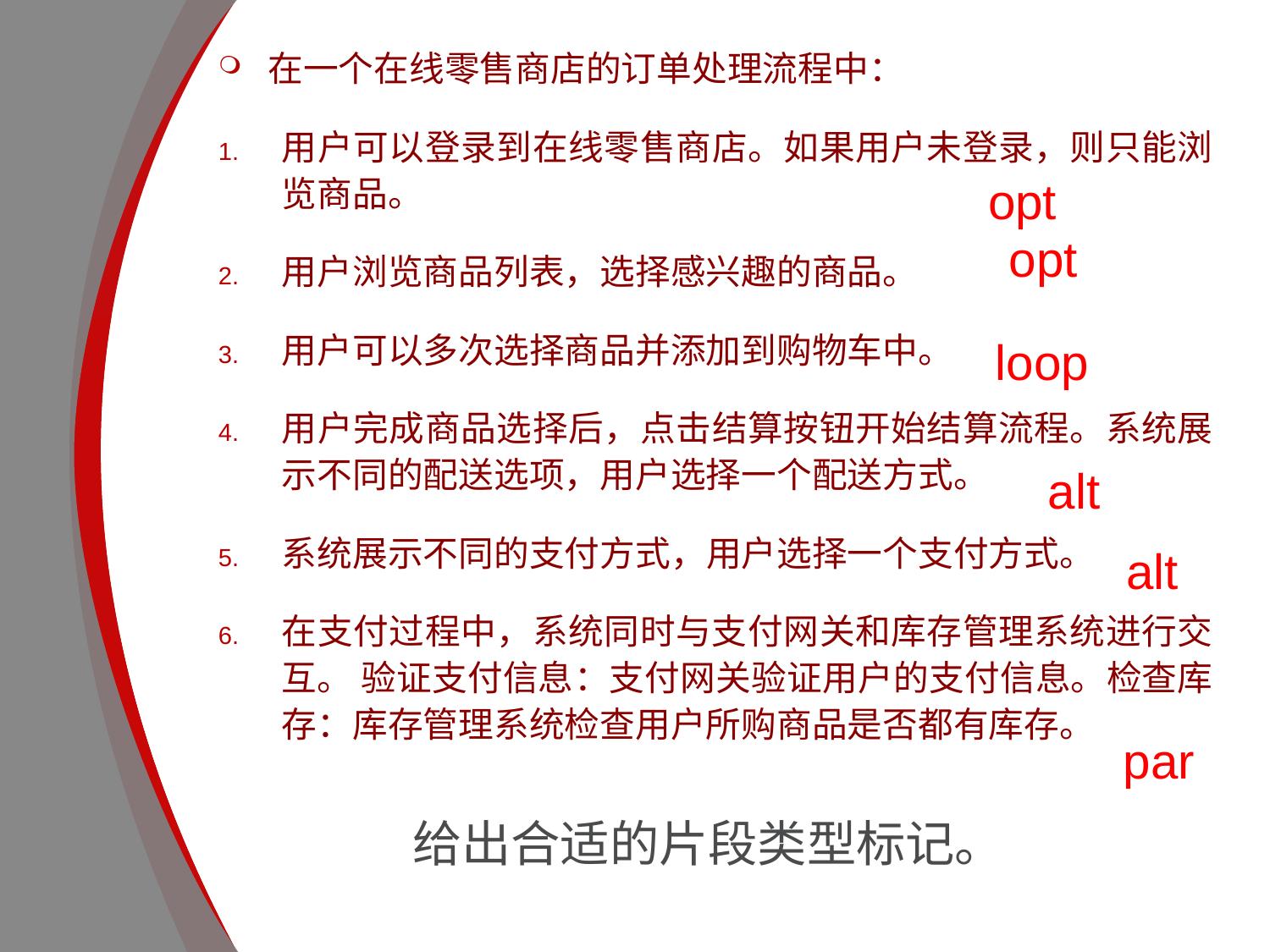

在一个在线零售商店的订单处理流程中：
用户可以登录到在线零售商店。如果用户未登录，则只能浏览商品。
用户浏览商品列表，选择感兴趣的商品。
用户可以多次选择商品并添加到购物车中。
用户完成商品选择后，点击结算按钮开始结算流程。系统展示不同的配送选项，用户选择一个配送方式。
系统展示不同的支付方式，用户选择一个支付方式。
在支付过程中，系统同时与支付网关和库存管理系统进行交互。 验证支付信息：支付网关验证用户的支付信息。检查库存：库存管理系统检查用户所购商品是否都有库存。

opt
opt
loop
alt
alt
par
给出合适的片段类型标记。